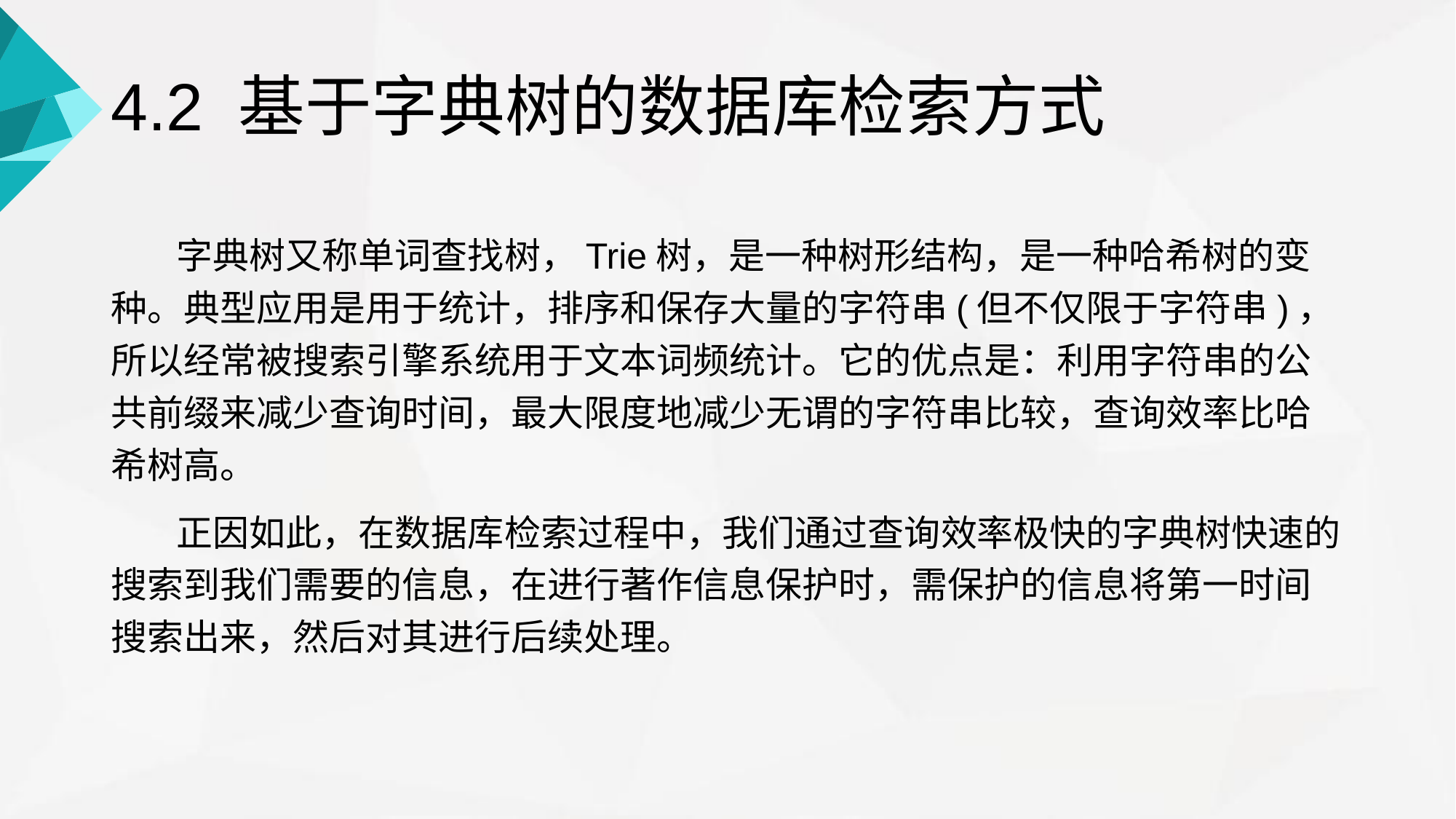

# 4.2 基于字典树的数据库检索方式
       字典树又称单词查找树，Trie树，是一种树形结构，是一种哈希树的变种。典型应用是用于统计，排序和保存大量的字符串(但不仅限于字符串)，所以经常被搜索引擎系统用于文本词频统计。它的优点是：利用字符串的公共前缀来减少查询时间，最大限度地减少无谓的字符串比较，查询效率比哈希树高。
       正因如此，在数据库检索过程中，我们通过查询效率极快的字典树快速的搜索到我们需要的信息，在进行著作信息保护时，需保护的信息将第一时间搜索出来，然后对其进行后续处理。